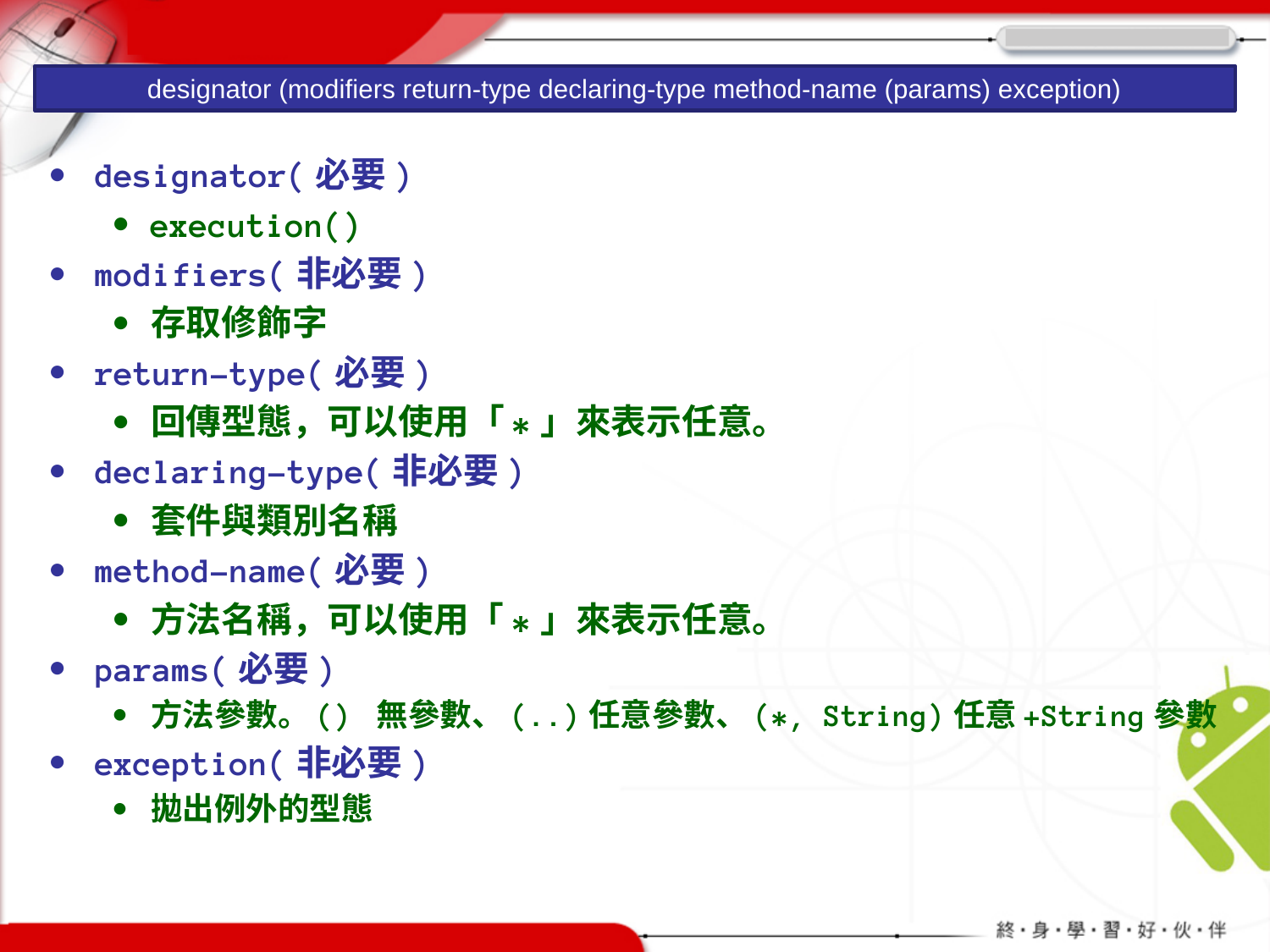

designator (modifiers return-type declaring-type method-name (params) exception)
designator(必要)
execution()
modifiers(非必要)
存取修飾字
return-type(必要)
回傳型態，可以使用「*」來表示任意。
declaring-type(非必要)
套件與類別名稱
method-name(必要)
方法名稱，可以使用「*」來表示任意。
params(必要)
方法參數。() 無參數、(..)任意參數、(*, String)任意+String參數
exception(非必要)
拋出例外的型態